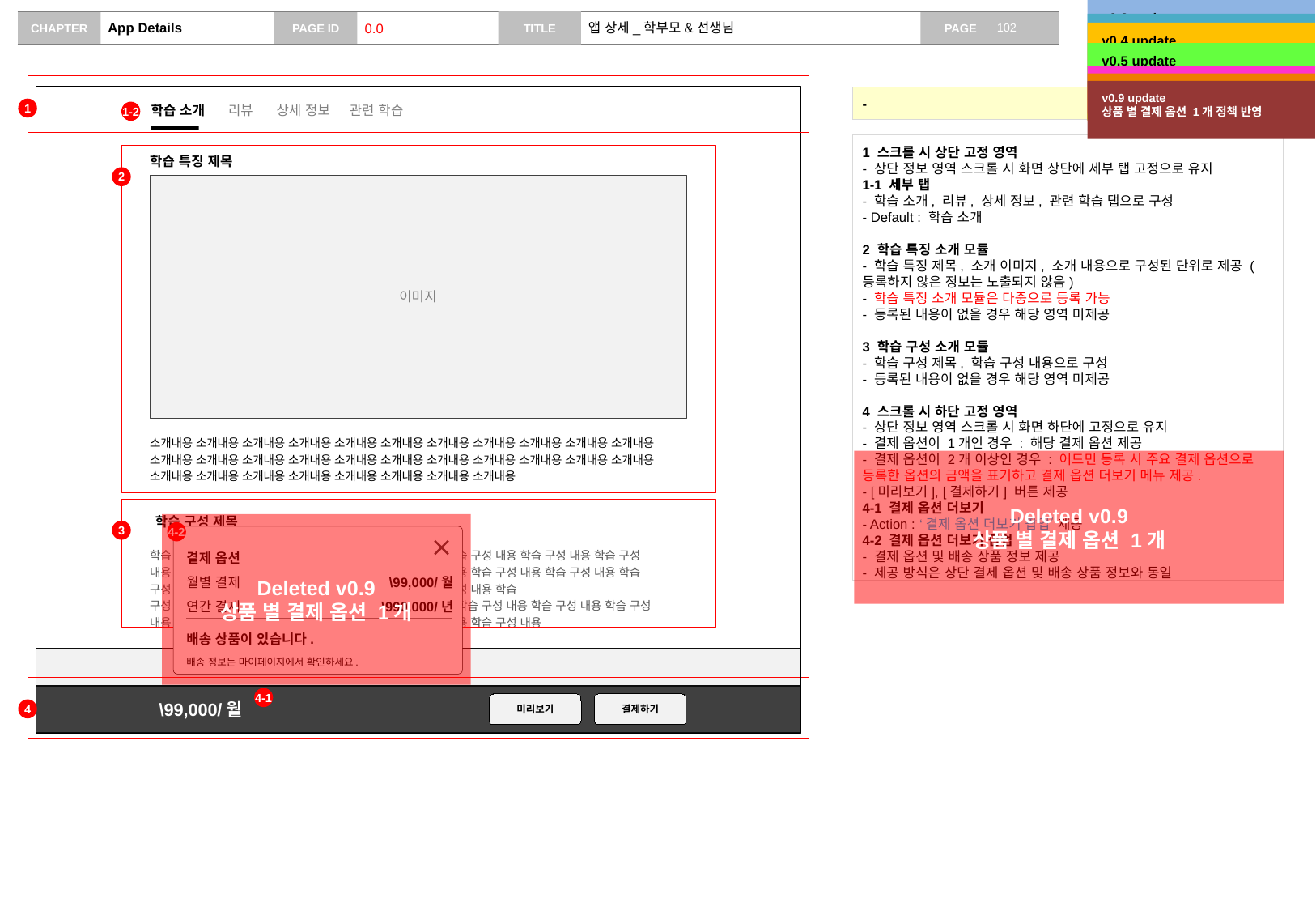

v0.2 update
화면 구성 수정
# App Details
0.0
앱 상세_학부모&선생님
v0.3 update
3 학습 구성 소개 모듈 다중 등록 -> 단일 등록으로 수정
v0.4 update
구독 버튼 케이스 로그아웃상태  추가, 버튼 레이블 구독하기->결제하기, 공부할래요 -> 조르기
조르기 안내 팝업 추가
v0.5 update
스크롤 시 고정 영역 수정, 화면 타이틀 영역 고정 안함
v0.7 update
결제 옵션 더보기 팝업 추가
v0.8 update
배송 상품 정보 문구 수정

v0.9 update
상품 별 결제 옵션 1개 정책 반영

-
1
학습 소개      리뷰      상세 정보     관련 학습
1-2

1 스크롤 시 상단 고정 영역
- 상단 정보 영역 스크롤 시 화면 상단에 세부 탭 고정으로 유지
1-1 세부 탭
- 학습 소개, 리뷰, 상세 정보, 관련 학습 탭으로 구성
- Default : 학습 소개

2 학습 특징 소개 모듈
- 학습 특징 제목, 소개 이미지, 소개 내용으로 구성된 단위로 제공 (등록하지 않은 정보는 노출되지 않음)
- 학습 특징 소개 모듈은 다중으로 등록 가능
- 등록된 내용이 없을 경우 해당 영역 미제공

3 학습 구성 소개 모듈
- 학습 구성 제목, 학습 구성 내용으로 구성
- 등록된 내용이 없을 경우 해당 영역 미제공

4 스크롤 시 하단 고정 영역
- 상단 정보 영역 스크롤 시 화면 하단에 고정으로 유지
- 결제 옵션이 1개인 경우 : 해당 결제 옵션 제공
- 결제 옵션이 2개 이상인 경우 : 어드민 등록 시 주요 결제 옵션으로 등록한 옵션의 금액을 표기하고 결제 옵션 더보기 메뉴 제공.
- [미리보기], [결제하기] 버튼 제공
4-1 결제 옵션 더보기
- Action : ‘결제 옵션 더보기 팝업’ 제공
4-2 결제 옵션 더보기 팝업
- 결제 옵션 및 배송 상품 정보 제공
- 제공 방식은 상단 결제 옵션 및 배송 상품 정보와 동일

학습 특징 제목
2
이미지
소개내용 소개내용 소개내용 소개내용 소개내용 소개내용 소개내용 소개내용 소개내용 소개내용 소개내용 소개내용 소개내용 소개내용 소개내용 소개내용 소개내용 소개내용 소개내용 소개내용 소개내용 소개내용 소개내용 소개내용 소개내용 소개내용 소개내용 소개내용 소개내용 소개내용
Deleted v0.9
상품 별 결제 옵션 1개

학습 구성 제목
Deleted v0.9
상품 별 결제 옵션 1개
3
4-2

결제 옵션
월별 결제
연간 결제
\99,000/월
\990,000/년
배송 상품이 있습니다.
배송 정보는 마이페이지에서 확인하세요.
학습 구성 내용 학습 구성 내용 학습 구성 내용 학습 구성 내용 학습 구성 내용 학습 구성 내용 학습 구성 내용 학습 구성 내용 학습 구성 내용 학습 구성 내용 학습 구성 내용 학습 구성 내용 학습 구성 내용 학습 구성 내용 학습 구성 내용 학습 구성 내용 학습 구성 내용 학습 구성 내용 학습
구성 내용 학습 구성 내용 학습 구성 내용 학습 구성 내구성 내용 학습 구성 내용 학습 구성 내용 학습 구성 내용 학습 구성 내용 학습 구성 내용 학습 구성 내용 학습 구성 내용 학습 구성 내용
footer

4-1
미리보기
결제하기
\99,000/월
4